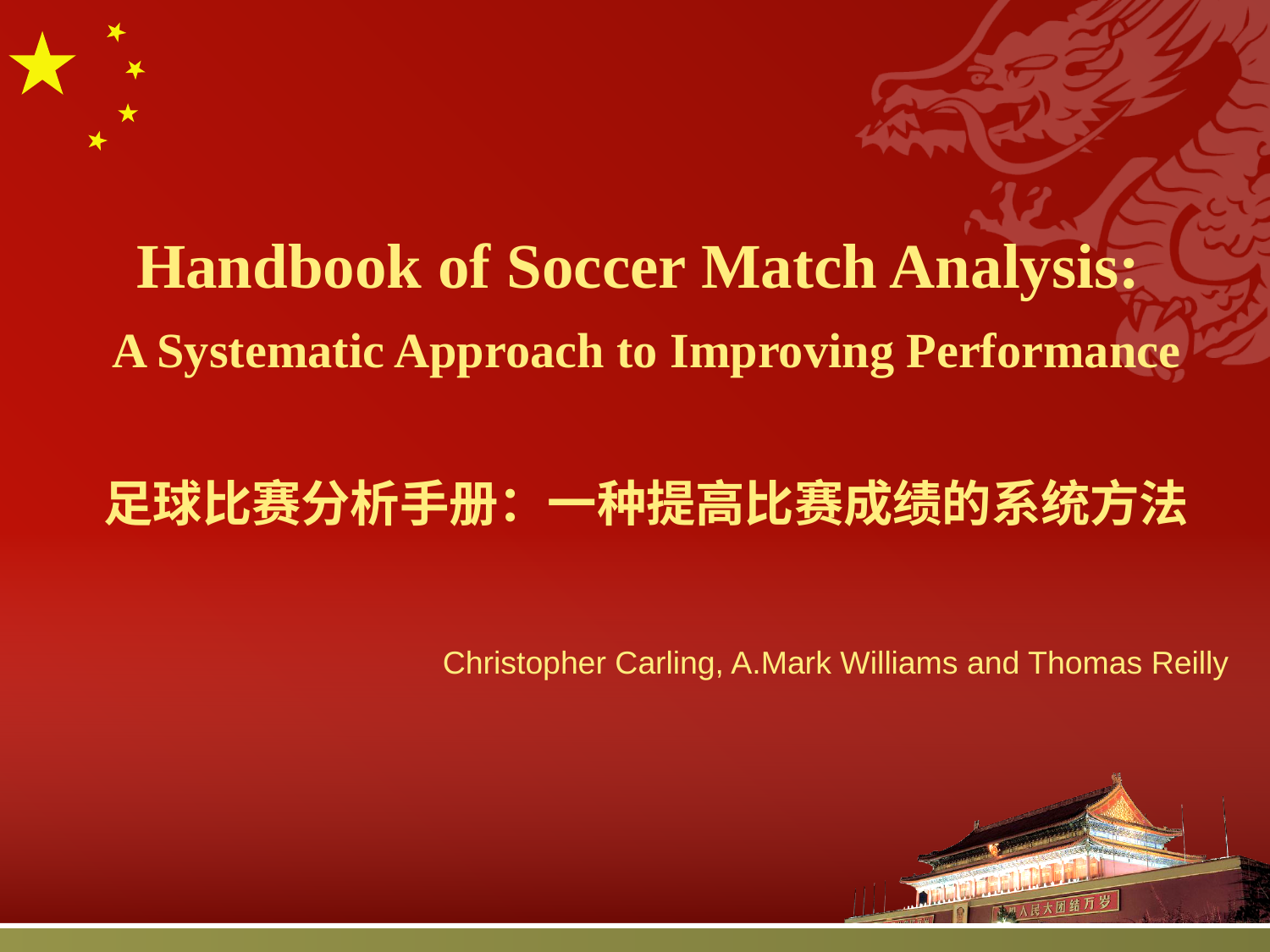

# Handbook of Soccer Match Analysis: A Systematic Approach to Improving Performance 足球比赛分析手册：一种提高比赛成绩的系统方法
Christopher Carling, A.Mark Williams and Thomas Reilly